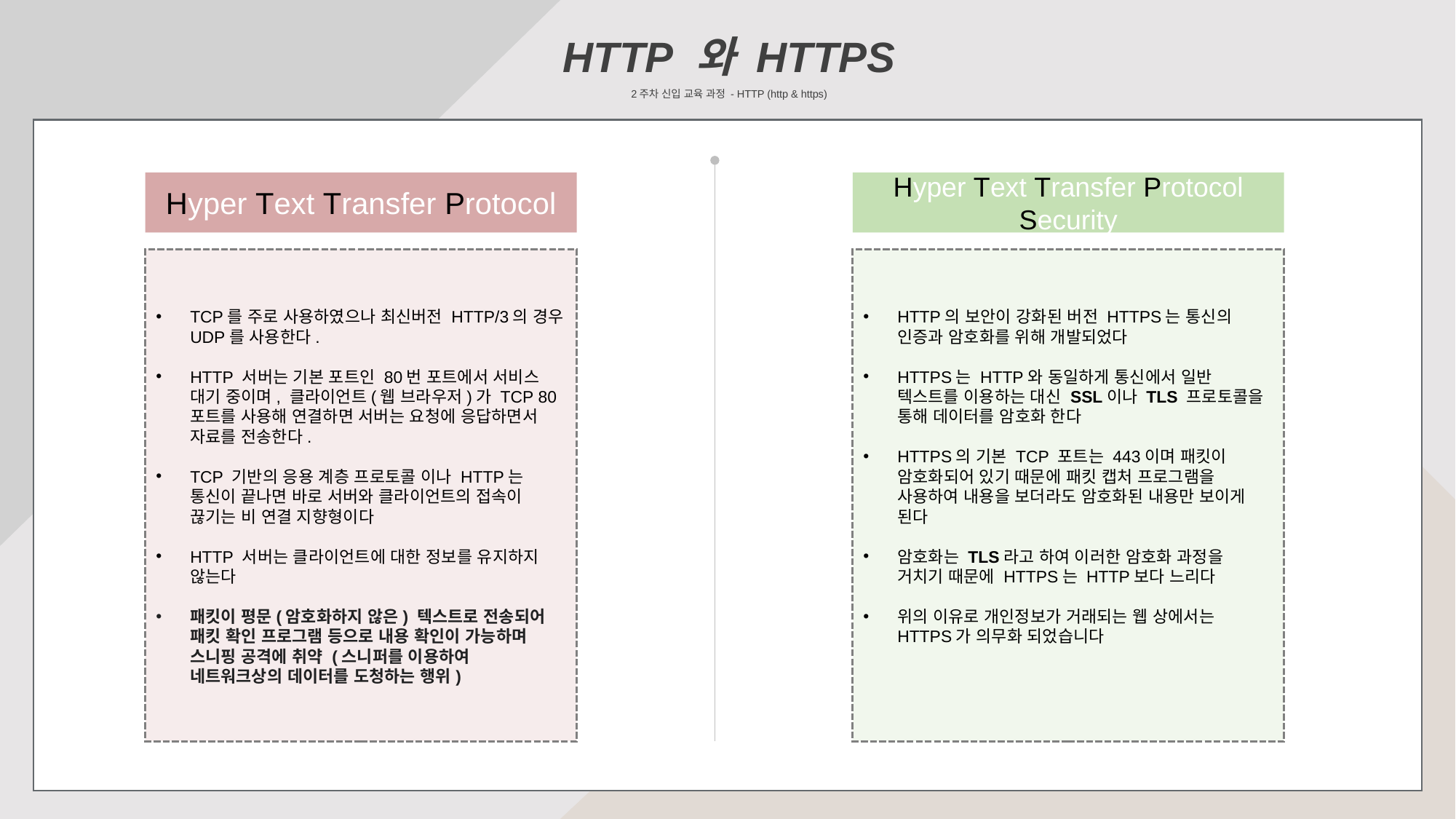

HTTP 와 HTTPS
2주차 신입 교육 과정 - HTTP (http & https)

Hyper Text Transfer Protocol
Hyper Text Transfer Protocol Security

TCP를 주로 사용하였으나 최신버전 HTTP/3의 경우 UDP를 사용한다.

HTTP 서버는 기본 포트인 80번 포트에서 서비스 대기 중이며, 클라이언트(웹 브라우저)가 TCP 80 포트를 사용해 연결하면 서버는 요청에 응답하면서 자료를 전송한다.

TCP 기반의 응용 계층 프로토콜 이나 HTTP는 통신이 끝나면 바로 서버와 클라이언트의 접속이 끊기는 비 연결 지향형이다

HTTP 서버는 클라이언트에 대한 정보를 유지하지 않는다

패킷이 평문(암호화하지 않은) 텍스트로 전송되어 패킷 확인 프로그램 등으로 내용 확인이 가능하며 스니핑 공격에 취약 (스니퍼를 이용하여 네트워크상의 데이터를 도청하는 행위)
HTTP의 보안이 강화된 버전 HTTPS는 통신의 인증과 암호화를 위해 개발되었다

HTTPS는 HTTP와 동일하게 통신에서 일반 텍스트를 이용하는 대신 SSL이나 TLS 프로토콜을 통해 데이터를 암호화 한다

HTTPS의 기본 TCP 포트는 443이며 패킷이 암호화되어 있기 때문에 패킷 캡처 프로그램을 사용하여 내용을 보더라도 암호화된 내용만 보이게 된다

암호화는 TLS라고 하여 이러한 암호화 과정을 거치기 때문에 HTTPS는 HTTP보다 느리다

위의 이유로 개인정보가 거래되는 웹 상에서는 HTTPS가 의무화 되었습니다